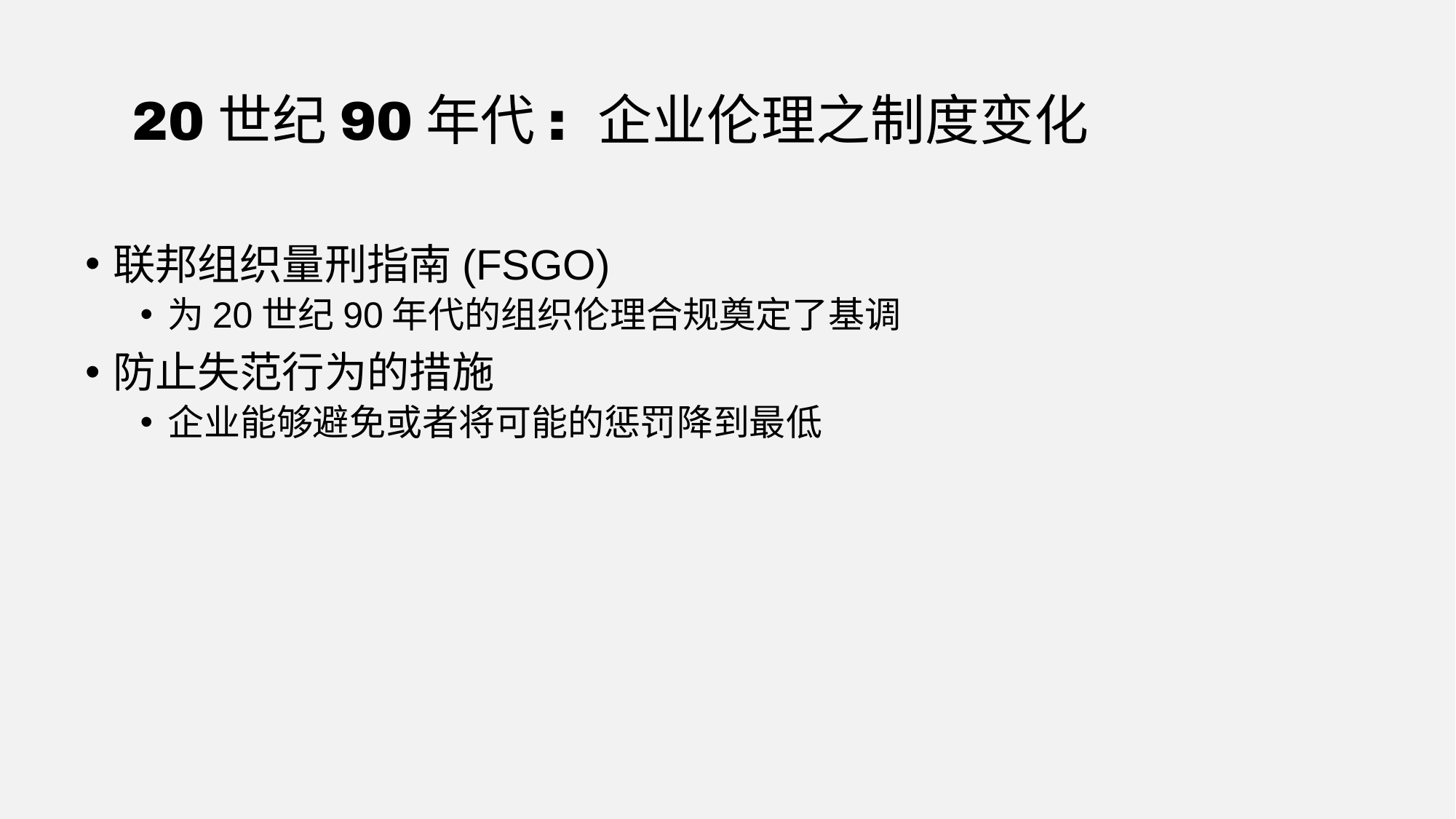

20世纪90年代: 企业伦理之制度变化
联邦组织量刑指南(FSGO)
为20世纪90年代的组织伦理合规奠定了基调
防止失范行为的措施
企业能够避免或者将可能的惩罚降到最低